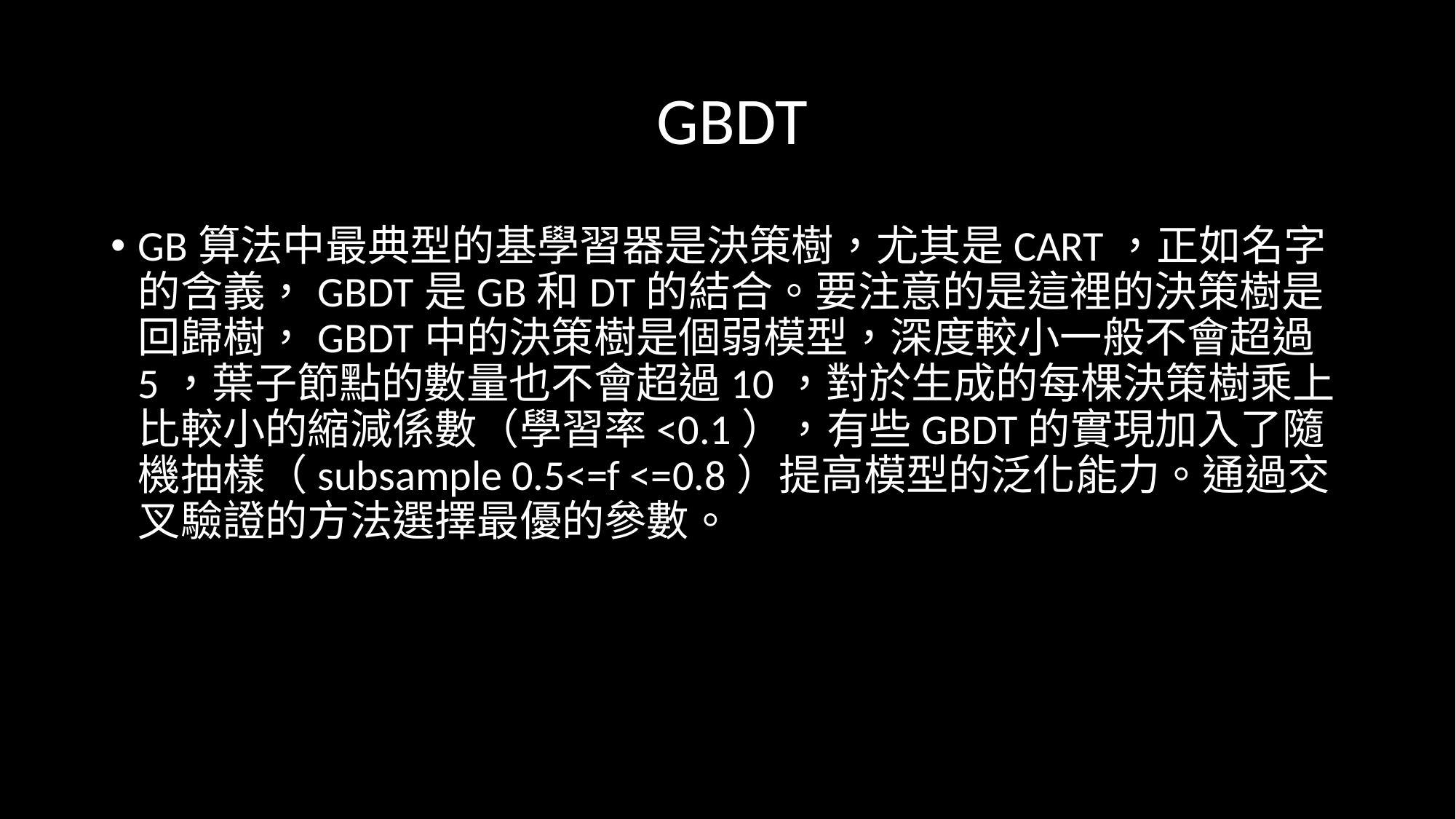

# GBDT
GB算法中最典型的基學習器是決策樹，尤其是CART，正如名字的含義，GBDT是GB和DT的結合。要注意的是這裡的決策樹是回歸樹，GBDT中的決策樹是個弱模型，深度較小一般不會超過5，葉子節點的數量也不會超過10，對於生成的每棵決策樹乘上比較小的縮減係數（學習率<0.1），有些GBDT的實現加入了隨機抽樣（subsample 0.5<=f <=0.8）提高模型的泛化能力。通過交叉驗證的方法選擇最優的參數。